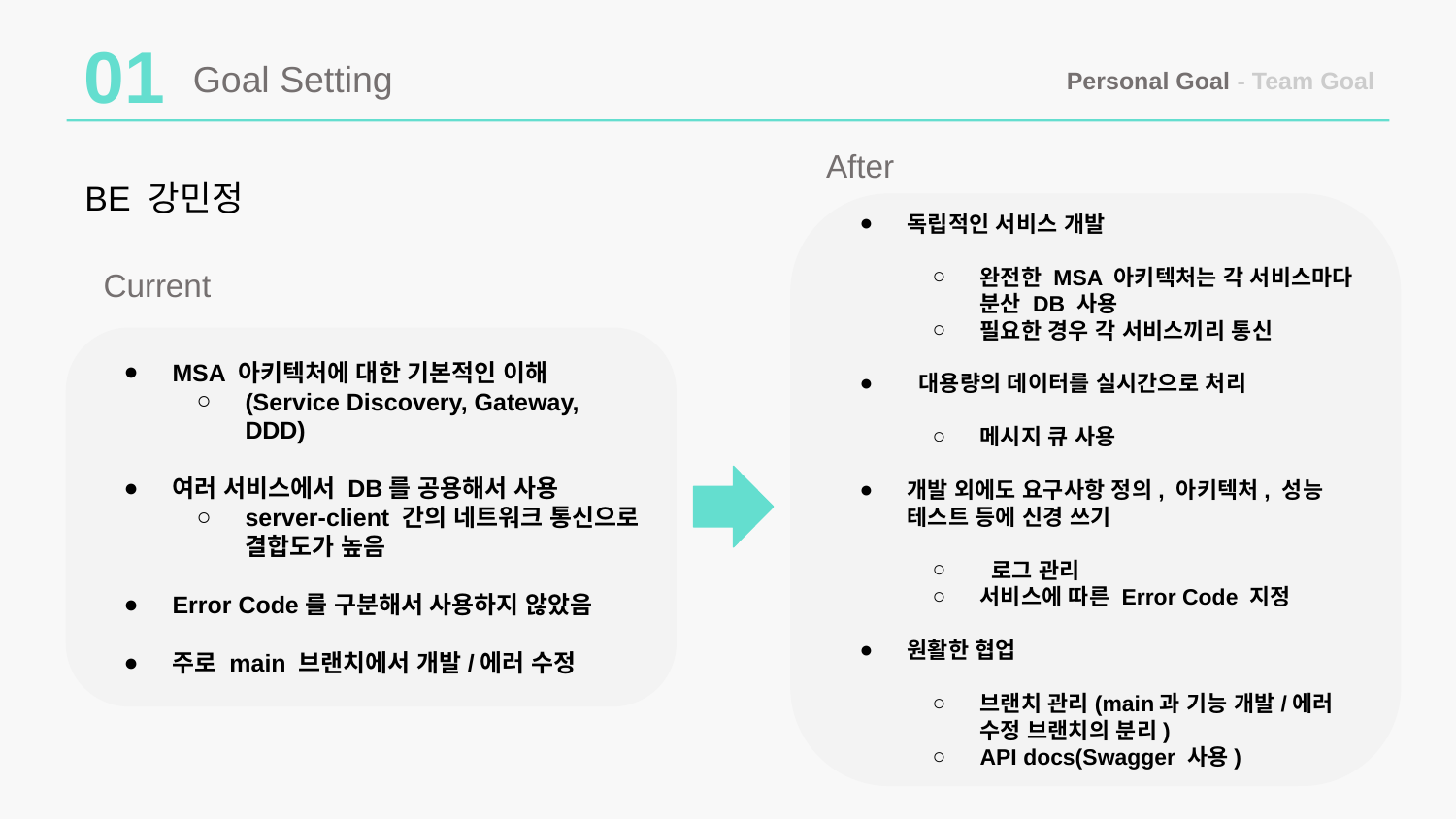

01
Goal Setting
Personal Goal - Team Goal

 After
BE 강민정
독립적인 서비스 개발

완전한 MSA 아키텍처는 각 서비스마다 분산 DB 사용
필요한 경우 각 서비스끼리 통신

 대용량의 데이터를 실시간으로 처리

메시지 큐 사용

개발 외에도 요구사항 정의, 아키텍처, 성능 테스트 등에 신경 쓰기

 로그 관리
서비스에 따른 Error Code 지정

원활한 협업

브랜치 관리(main과 기능 개발/에러 수정 브랜치의 분리)
API docs(Swagger 사용)
 Current
MSA 아키텍처에 대한 기본적인 이해
(Service Discovery, Gateway, DDD)

여러 서비스에서 DB를 공용해서 사용
server-client 간의 네트워크 통신으로 결합도가 높음

Error Code를 구분해서 사용하지 않았음

주로 main 브랜치에서 개발/에러 수정